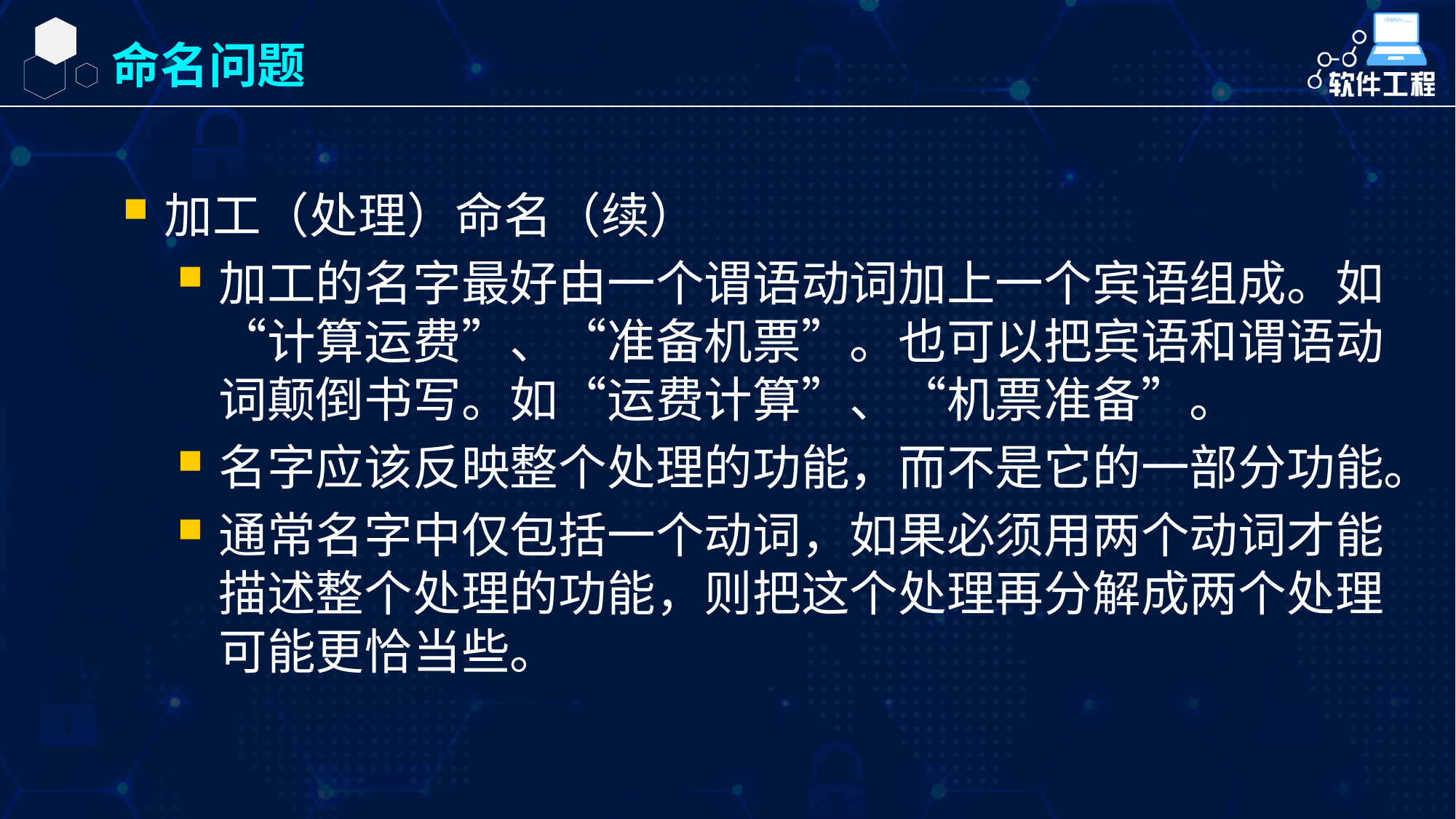

命名问题

加工（处理）命名（续）
加工的名字最好由一个谓语动词加上一个宾语组成。如“计算运费”、“准备机票”。也可以把宾语和谓语动词颠倒书写。如“运费计算”、“机票准备”。
名字应该反映整个处理的功能，而不是它的一部分功能。
通常名字中仅包括一个动词，如果必须用两个动词才能描述整个处理的功能，则把这个处理再分解成两个处理可能更恰当些。